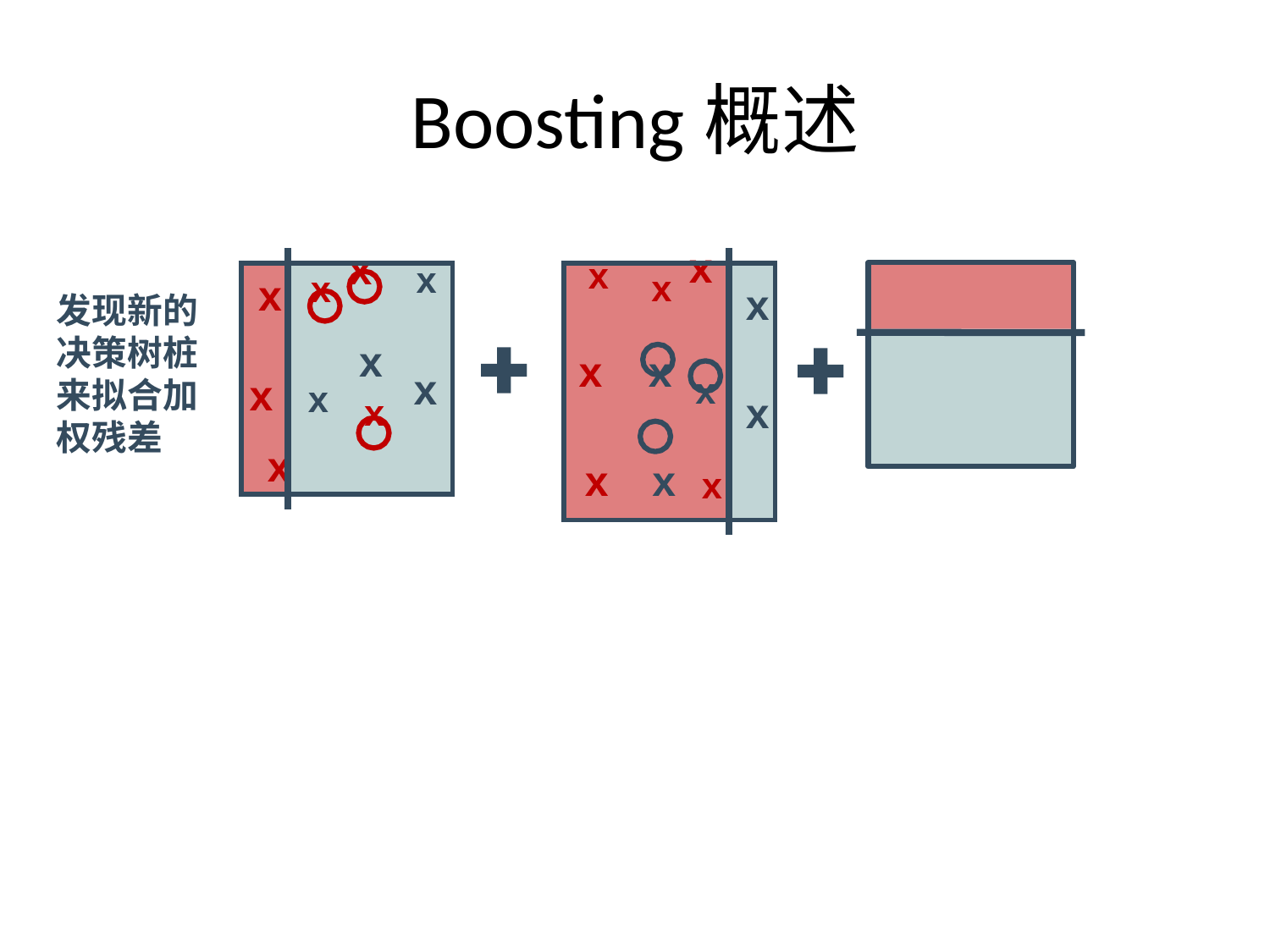

# Boosting概述
|  |  |
| --- | --- |
| x x x | x x x x x x x |
|  |  |
|  |  |
| --- | --- |
| x x x x x x x x x | x x |
|  |  |

发现新的决策树桩来拟合加权残差

+
+